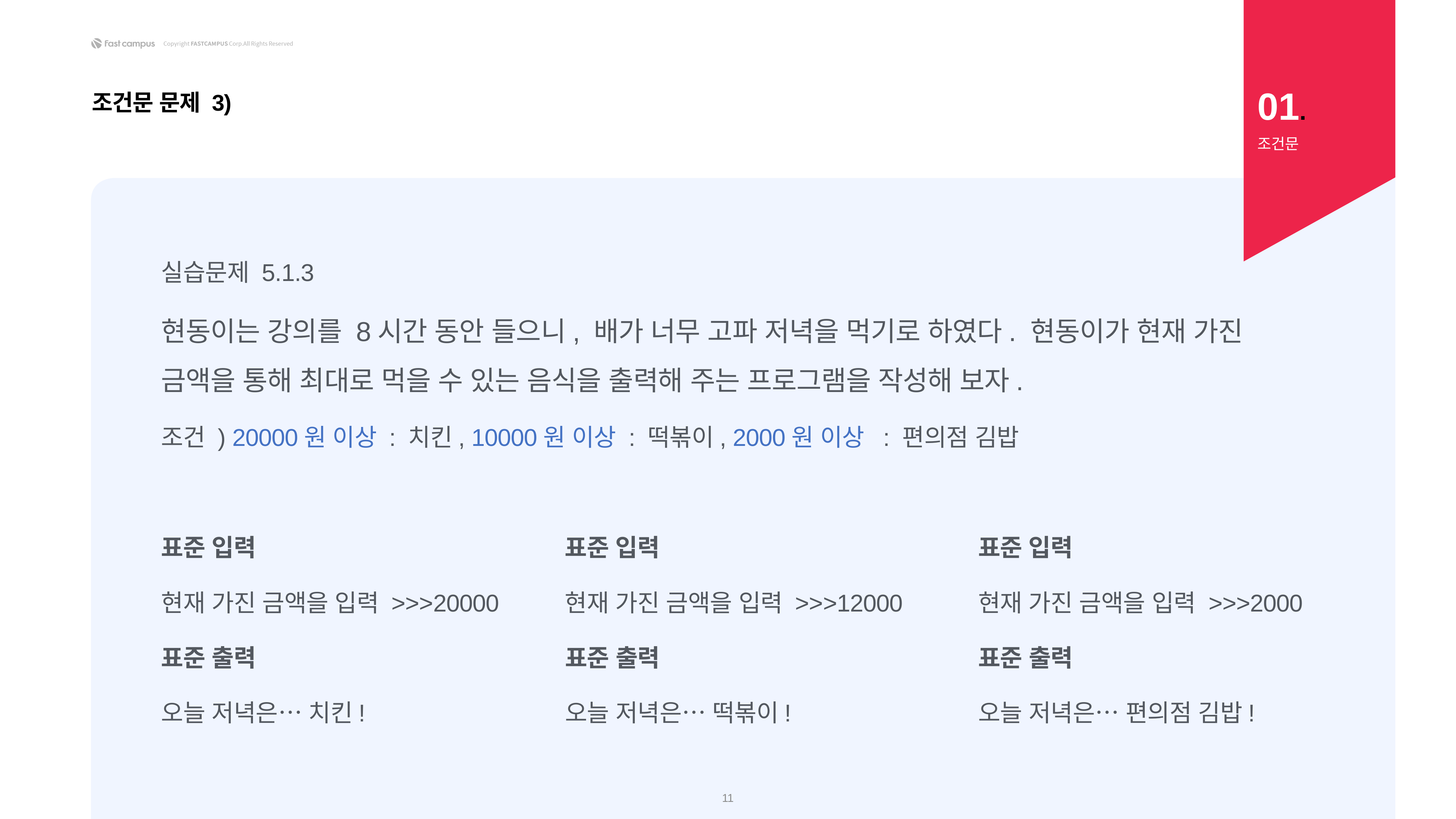

01.
조건문 문제 3)
조건문
실습문제 5.1.3
현동이는 강의를 8시간 동안 들으니, 배가 너무 고파 저녁을 먹기로 하였다. 현동이가 현재 가진 금액을 통해 최대로 먹을 수 있는 음식을 출력해 주는 프로그램을 작성해 보자.
조건 ) 20000원 이상 : 치킨, 10000원 이상 : 떡볶이, 2000원 이상  : 편의점 김밥
표준 입력
현재 가진 금액을 입력 >>>20000
표준 입력
현재 가진 금액을 입력 >>>12000
표준 입력
현재 가진 금액을 입력 >>>2000
표준 출력
오늘 저녁은… 치킨!
표준 출력
오늘 저녁은… 떡볶이!
표준 출력
오늘 저녁은… 편의점 김밥!
11